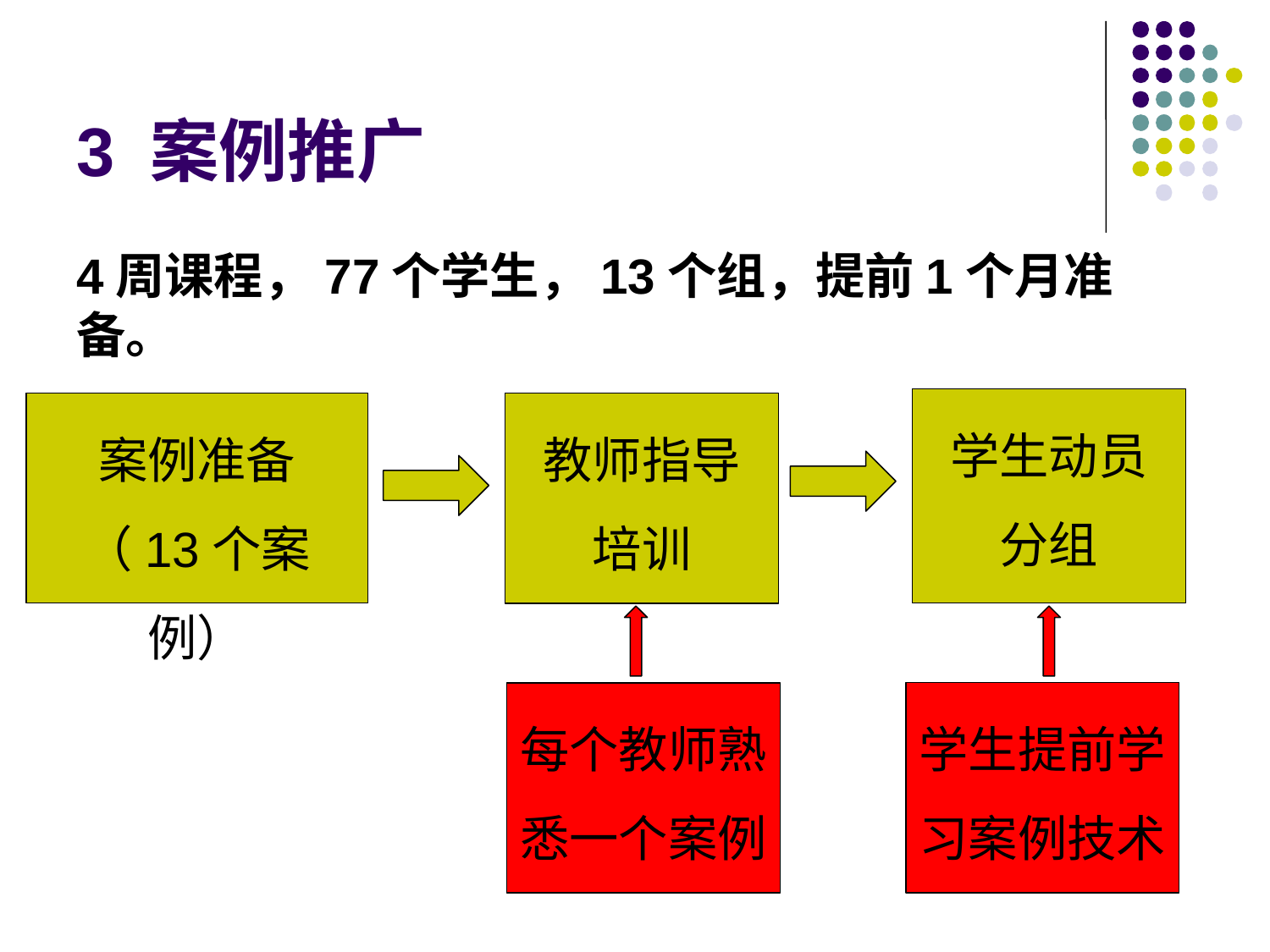

# 3 案例推广
4周课程，77个学生，13个组，提前1个月准备。

学生动员
分组
案例准备
（13个案例）
教师指导
培训

学生提前学习案例技术
每个教师熟悉一个案例